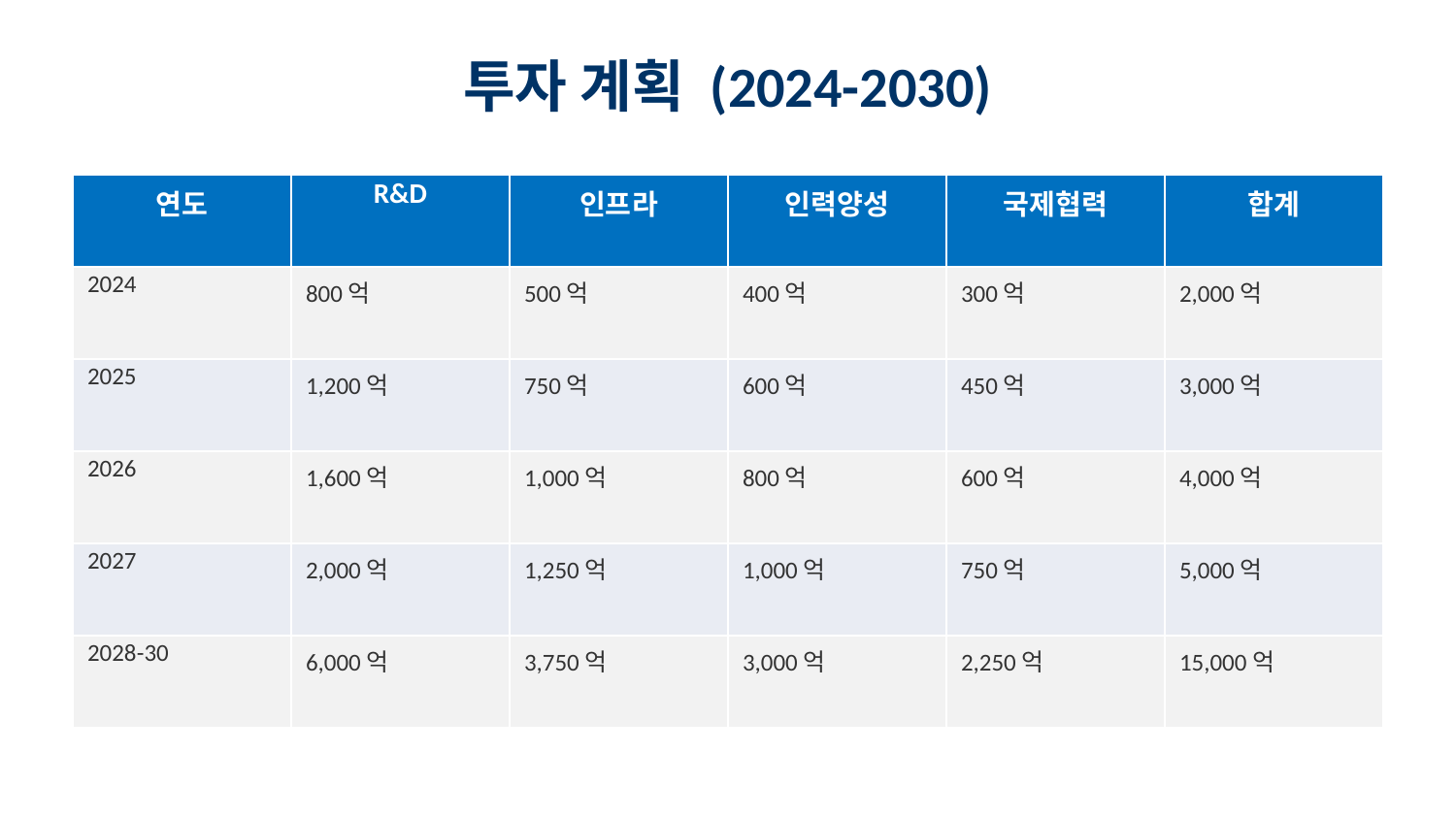

투자 계획 (2024-2030)
#
| 연도 | R&D | 인프라 | 인력양성 | 국제협력 | 합계 |
| --- | --- | --- | --- | --- | --- |
| 2024 | 800억 | 500억 | 400억 | 300억 | 2,000억 |
| 2025 | 1,200억 | 750억 | 600억 | 450억 | 3,000억 |
| 2026 | 1,600억 | 1,000억 | 800억 | 600억 | 4,000억 |
| 2027 | 2,000억 | 1,250억 | 1,000억 | 750억 | 5,000억 |
| 2028-30 | 6,000억 | 3,750억 | 3,000억 | 2,250억 | 15,000억 |